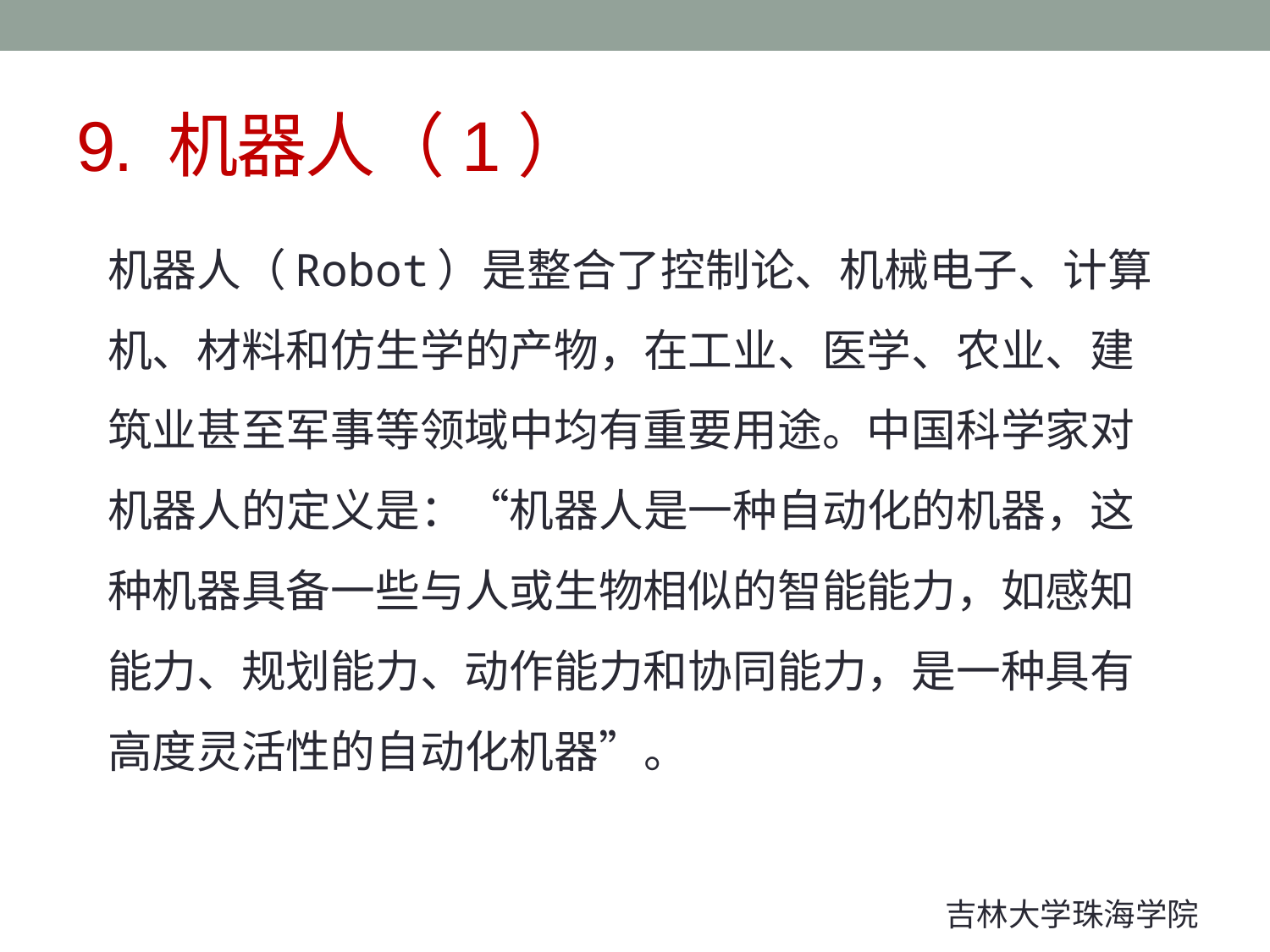

# 9. 机器人（1）
机器人（Robot）是整合了控制论、机械电子、计算机、材料和仿生学的产物，在工业、医学、农业、建筑业甚至军事等领域中均有重要用途。中国科学家对机器人的定义是：“机器人是一种自动化的机器，这种机器具备一些与人或生物相似的智能能力，如感知能力、规划能力、动作能力和协同能力，是一种具有高度灵活性的自动化机器”。